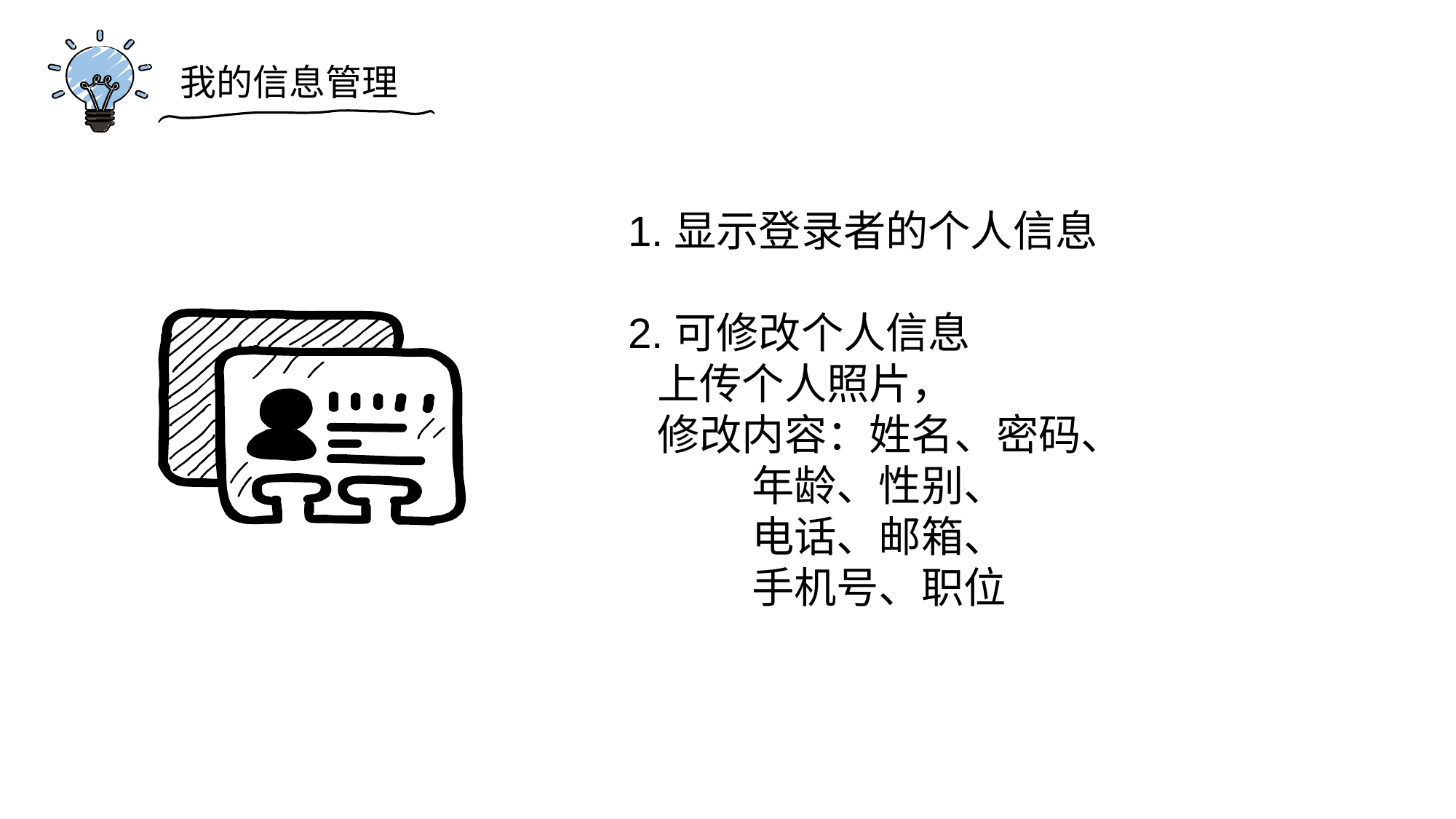

我的信息管理

1.显示登录者的个人信息

2.可修改个人信息
  上传个人照片，
  修改内容：姓名、密码、
            年龄、性别、
            电话、邮箱、
            手机号、职位